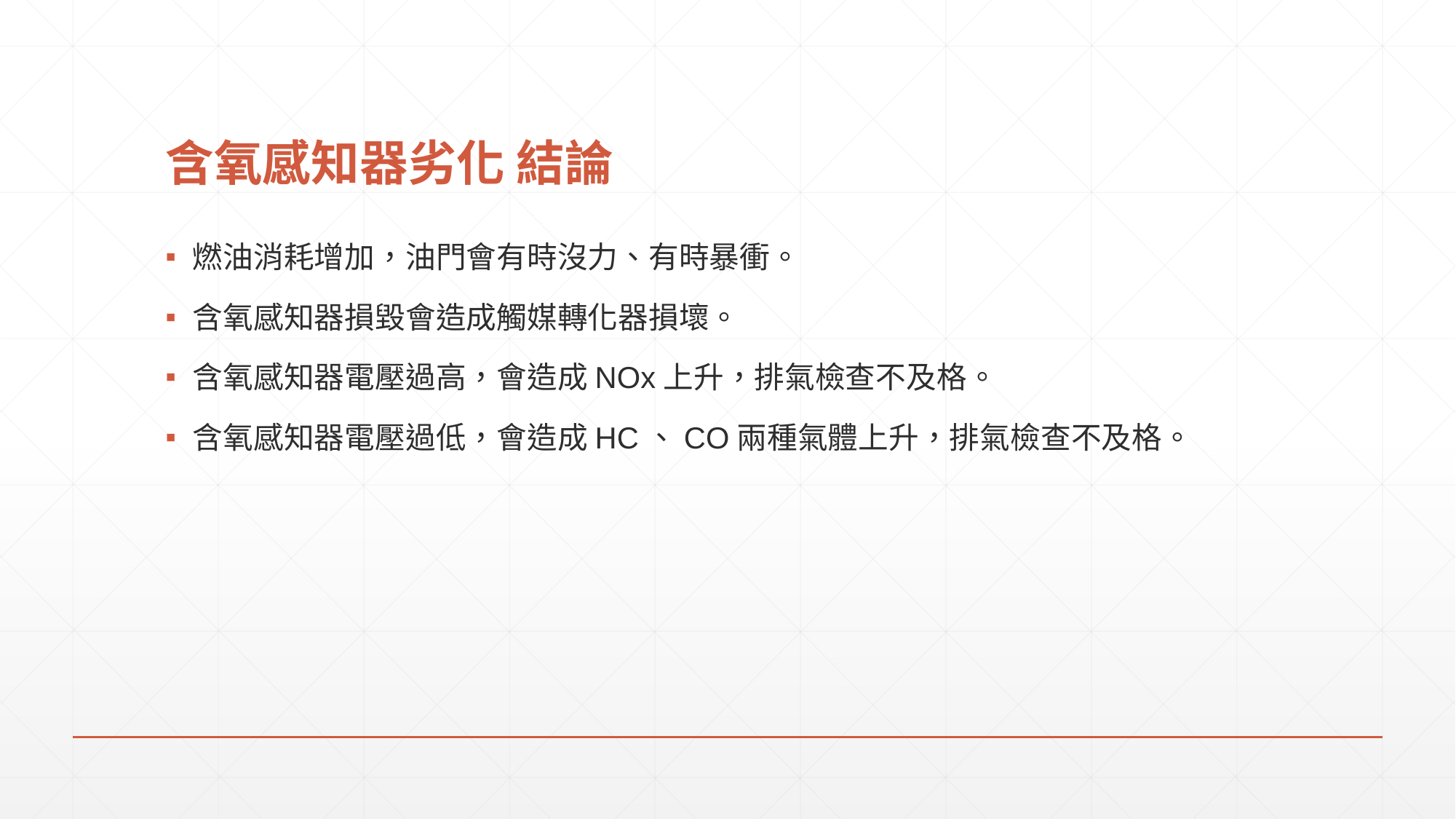

# 含氧感知器劣化 結論
燃油消耗增加，油門會有時沒力、有時暴衝。
含氧感知器損毀會造成觸媒轉化器損壞。
含氧感知器電壓過高，會造成NOx上升，排氣檢查不及格。
含氧感知器電壓過低，會造成HC、CO兩種氣體上升，排氣檢查不及格。